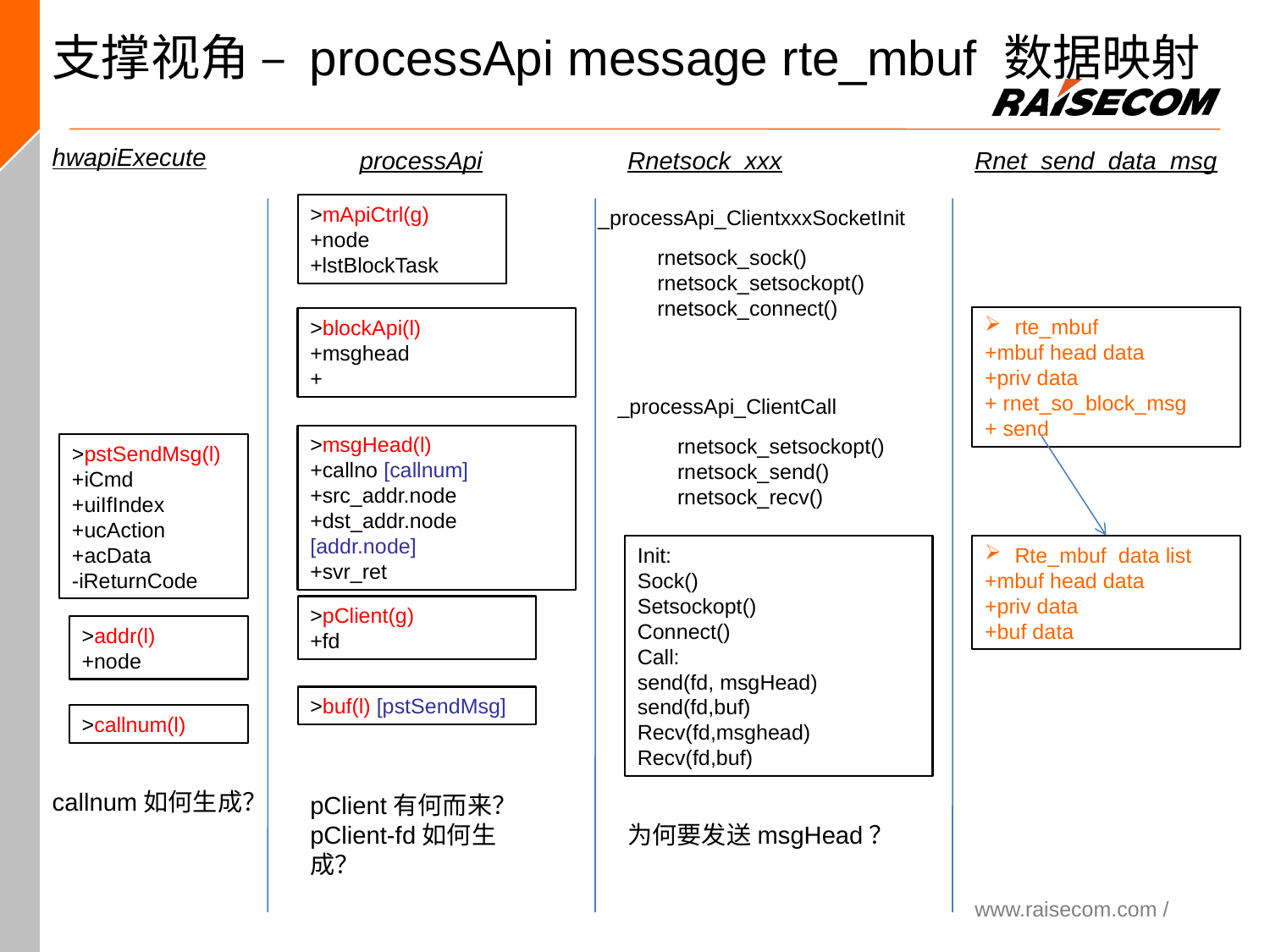

支撑视角 – processApi message rte_mbuf 数据映射
hwapiExecute
processApi
Rnetsock_xxx
Rnet_send_data_msg
>mApiCtrl(g)
+node
+lstBlockTask
_processApi_ClientxxxSocketInit
rnetsock_sock()
rnetsock_setsockopt()
rnetsock_connect()

rte_mbuf
+mbuf head data
+priv data
+ rnet_so_block_msg
+ send
>blockApi(l)
+msghead
+
_processApi_ClientCall
>msgHead(l)
+callno [callnum]
+src_addr.node
+dst_addr.node [addr.node]
+svr_ret
rnetsock_setsockopt()
rnetsock_send()
rnetsock_recv()
>pstSendMsg(l)
+iCmd
+uiIfIndex
+ucAction
+acData
-iReturnCode
Init:
Sock()
Setsockopt()
Connect()
Call:
send(fd, msgHead)
send(fd,buf)
Recv(fd,msghead)
Recv(fd,buf)
Rte_mbuf  data list
+mbuf head data
+priv data
+buf data
>pClient(g)
+fd
>addr(l)
+node
>buf(l) [pstSendMsg]
>callnum(l)
callnum如何生成？
pClient有何而来？
pClient-fd如何生成？
为何要发送msgHead？